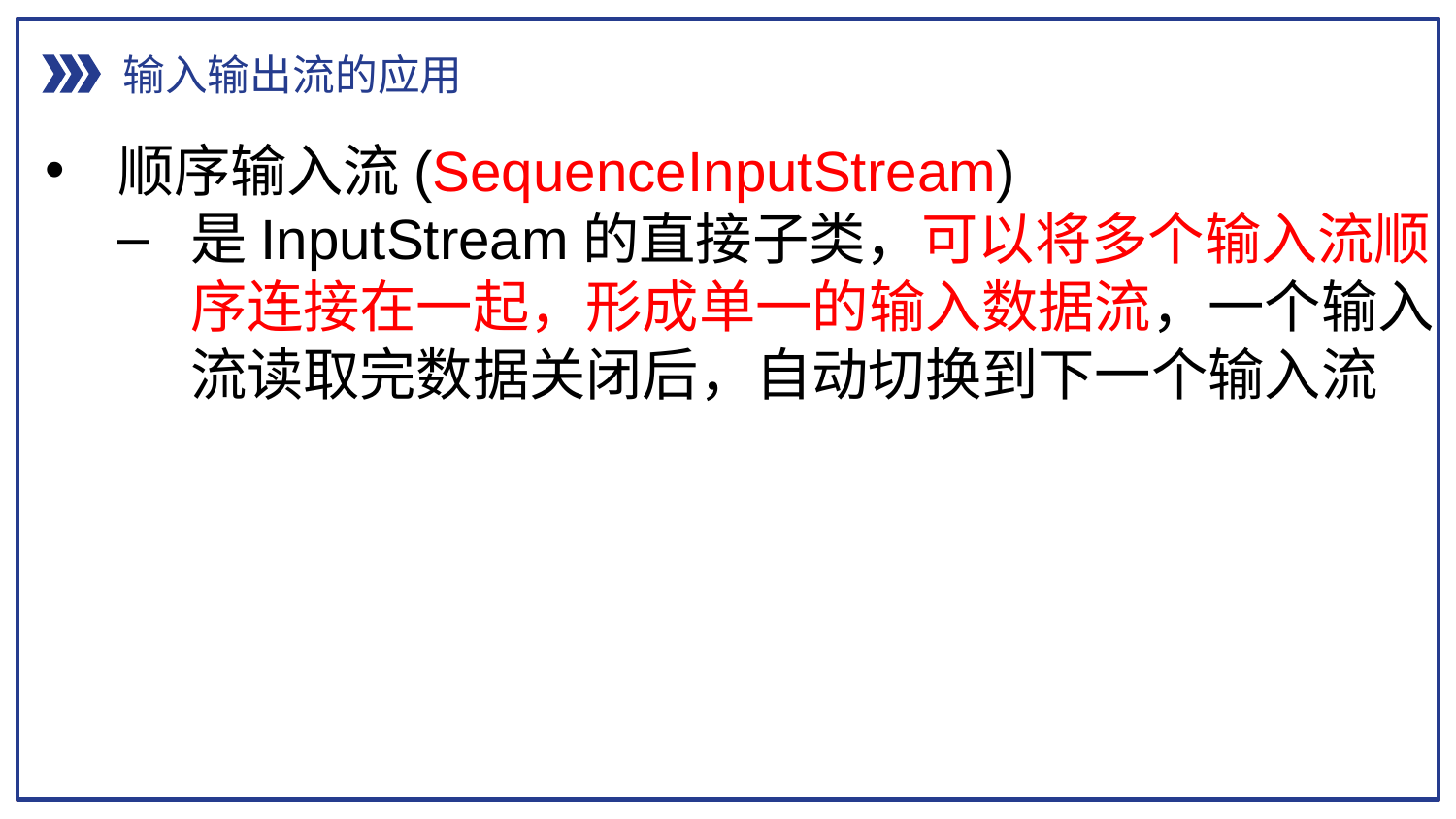

输入输出流的应用

顺序输入流(SequenceInputStream)
是InputStream的直接子类，可以将多个输入流顺序连接在一起，形成单一的输入数据流，一个输入流读取完数据关闭后，自动切换到下一个输入流